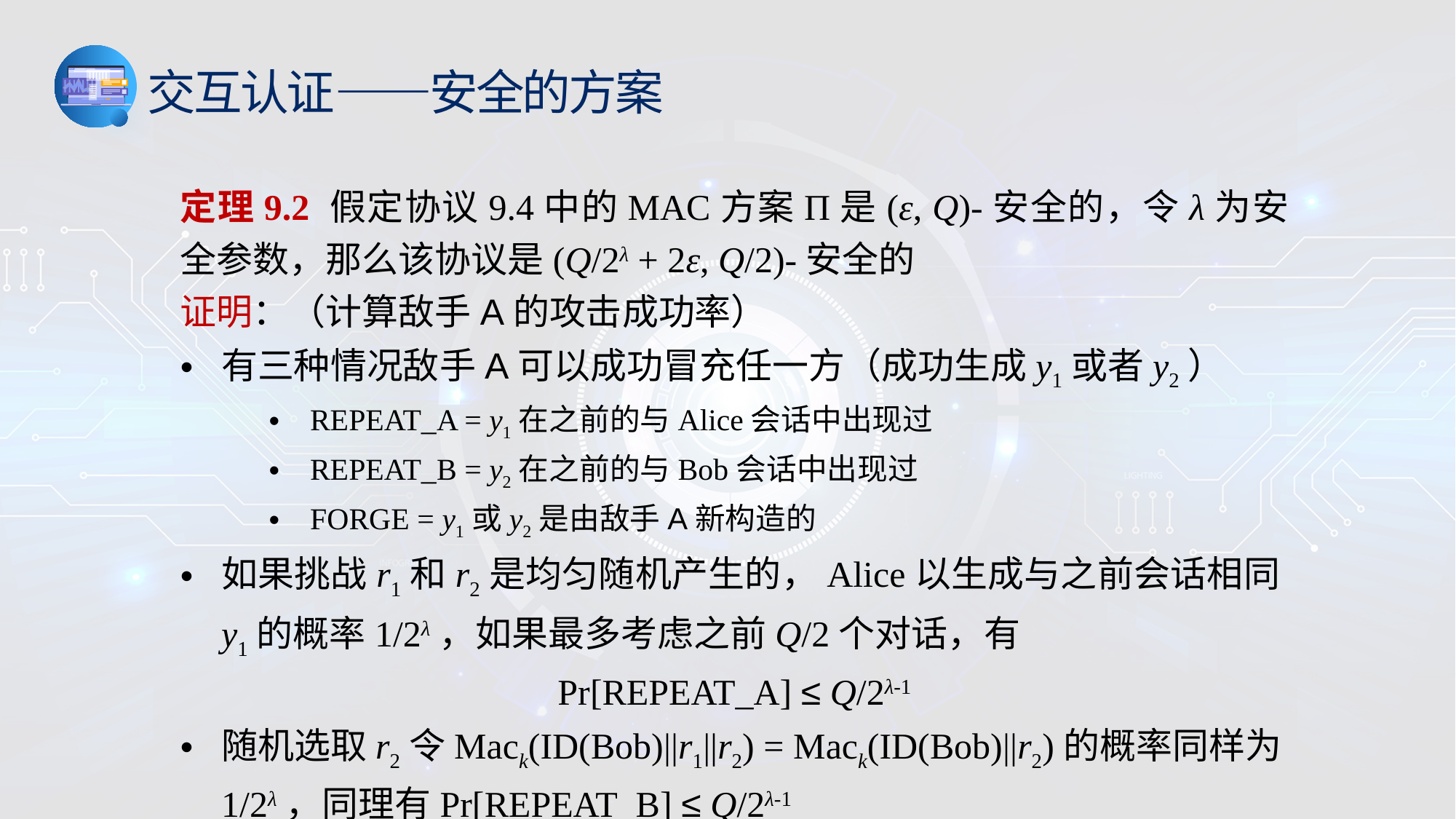

交互认证——安全的方案

定理9.2 假定协议9.4中的MAC方案Π是(ε, Q)-安全的，令λ为安全参数，那么该协议是(Q/2λ + 2ε, Q/2)-安全的
证明：（计算敌手A的攻击成功率）
有三种情况敌手A可以成功冒充任一方（成功生成y1或者y2）
REPEAT_A = y1在之前的与Alice会话中出现过
REPEAT_B = y2在之前的与Bob会话中出现过
FORGE = y1或y2是由敌手A新构造的
如果挑战r1和r2是均匀随机产生的，Alice以生成与之前会话相同y1的概率1/2λ，如果最多考虑之前Q/2个对话，有
Pr[REPEAT_A] ≤ Q/2λ-1
随机选取r2令Mack(ID(Bob)||r1||r2) = Mack(ID(Bob)||r2)的概率同样为1/2λ，同理有Pr[REPEAT_B] ≤ Q/2λ-1